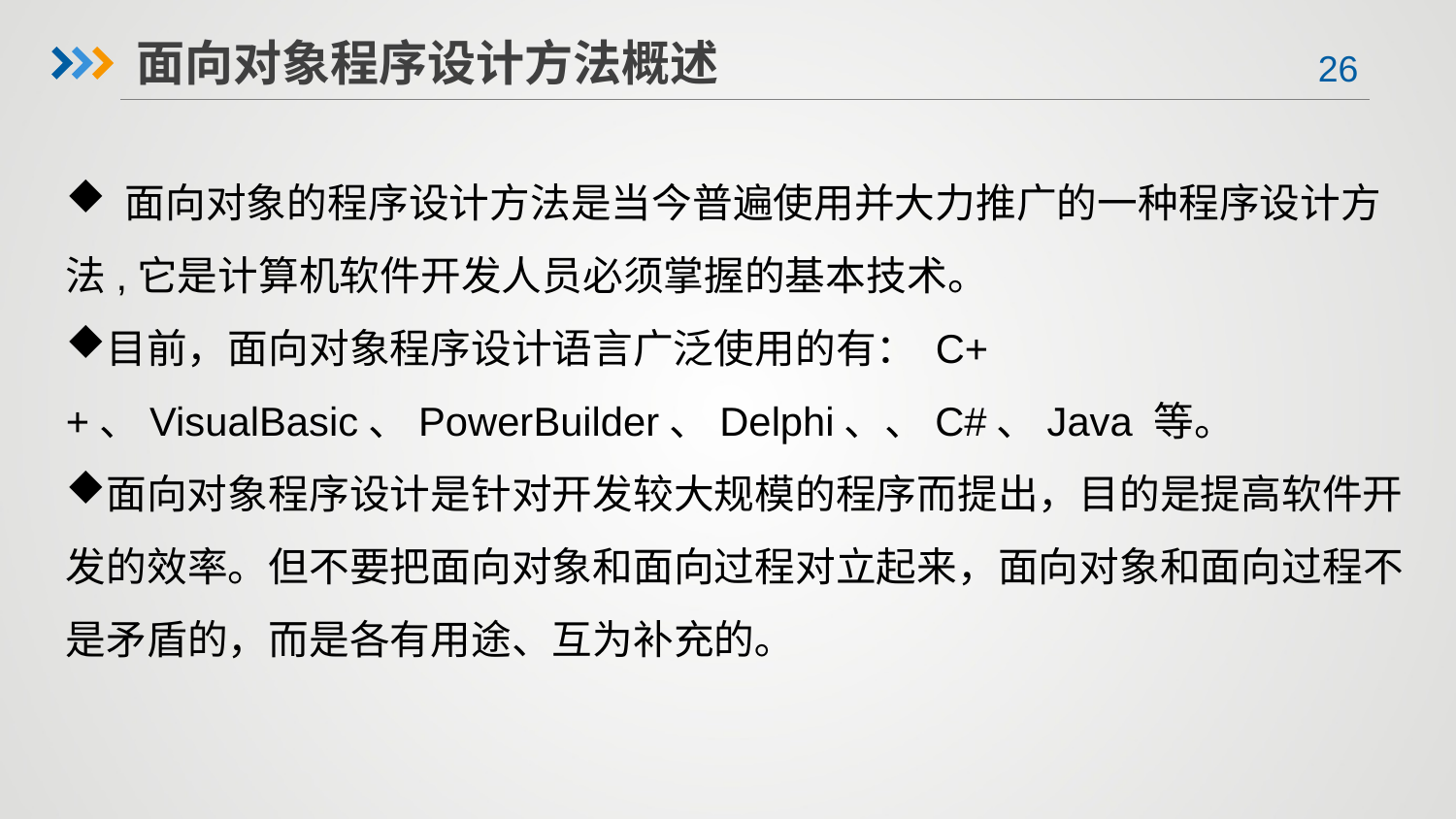

面向对象程序设计方法概述
 面向对象的程序设计方法是当今普遍使用并大力推广的一种程序设计方法,它是计算机软件开发人员必须掌握的基本技术。
目前，面向对象程序设计语言广泛使用的有： C++、VisualBasic、PowerBuilder、Delphi、、C#、Java 等。
面向对象程序设计是针对开发较大规模的程序而提出，目的是提高软件开发的效率。但不要把面向对象和面向过程对立起来，面向对象和面向过程不是矛盾的，而是各有用途、互为补充的｡